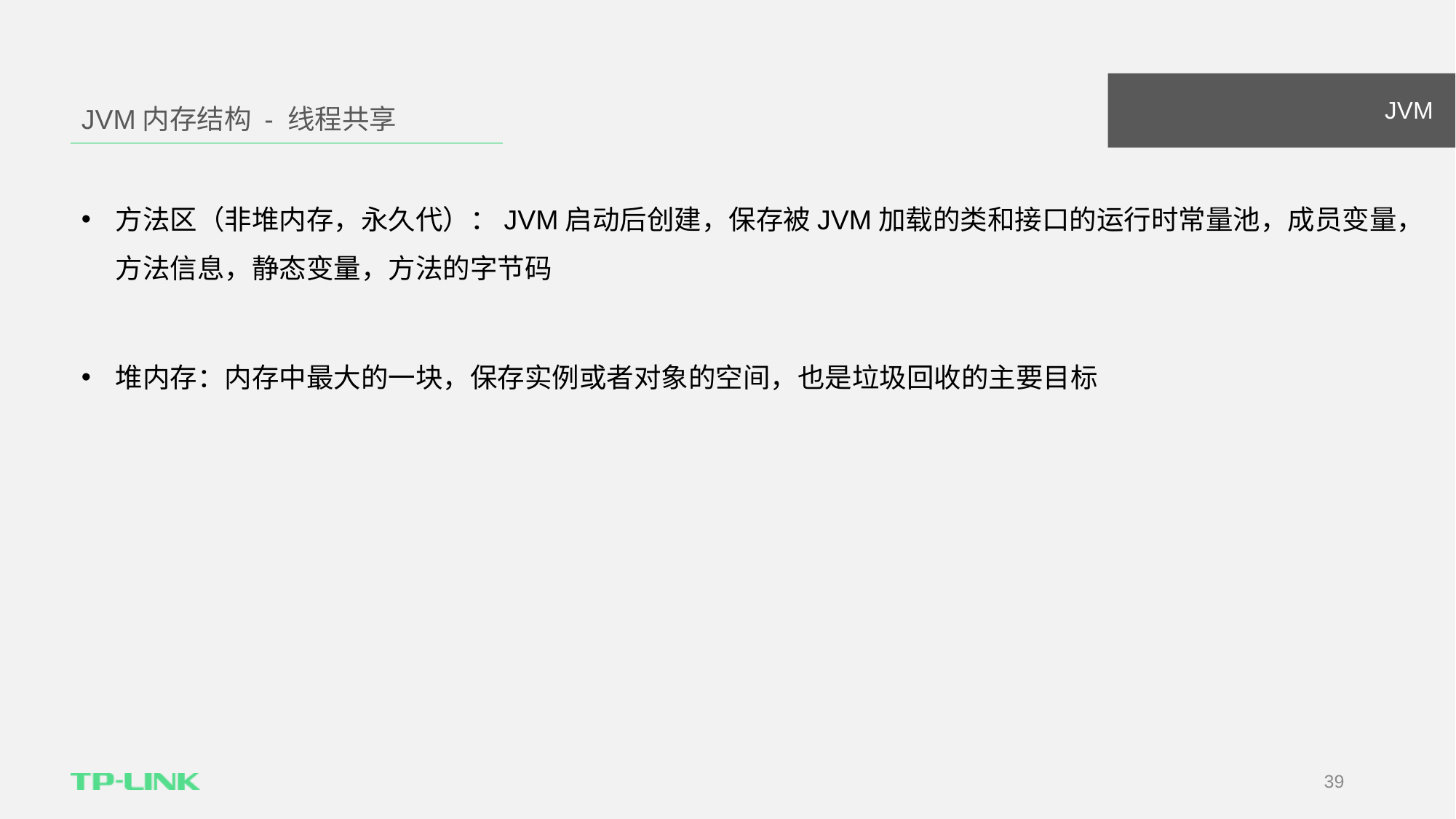

JVM
# JVM内存结构 - 线程共享
方法区（非堆内存，永久代）：JVM启动后创建，保存被JVM加载的类和接口的运行时常量池，成员变量，方法信息，静态变量，方法的字节码

堆内存：内存中最大的一块，保存实例或者对象的空间，也是垃圾回收的主要目标

39